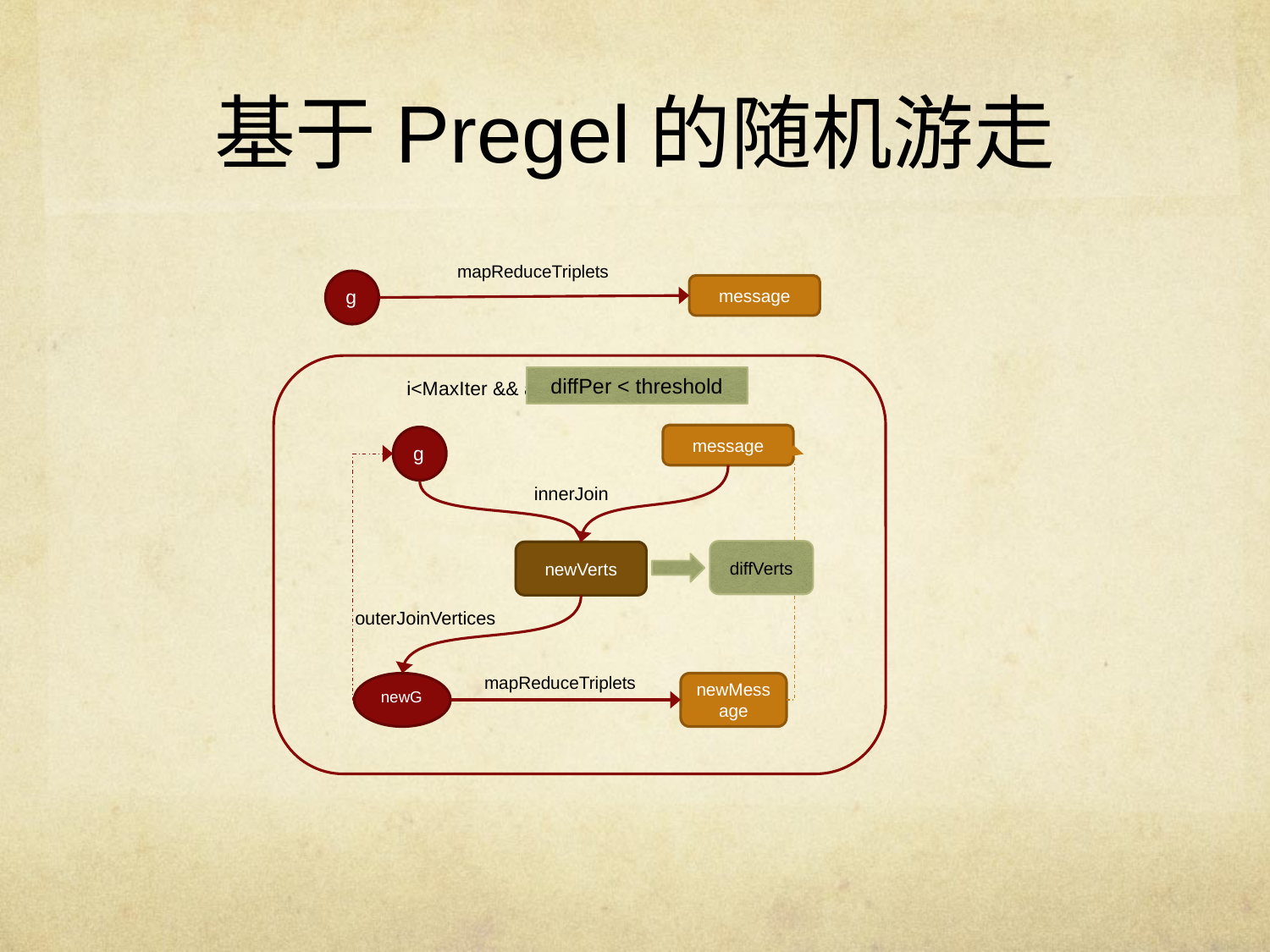

# 基于Pregel的随机游走
mapReduceTriplets
g
message

diffPer < threshold
i<MaxIter && activeMessage>0
message
g
innerJoin
diffVerts
newVerts

outerJoinVertices
mapReduceTriplets
newG
newMessage